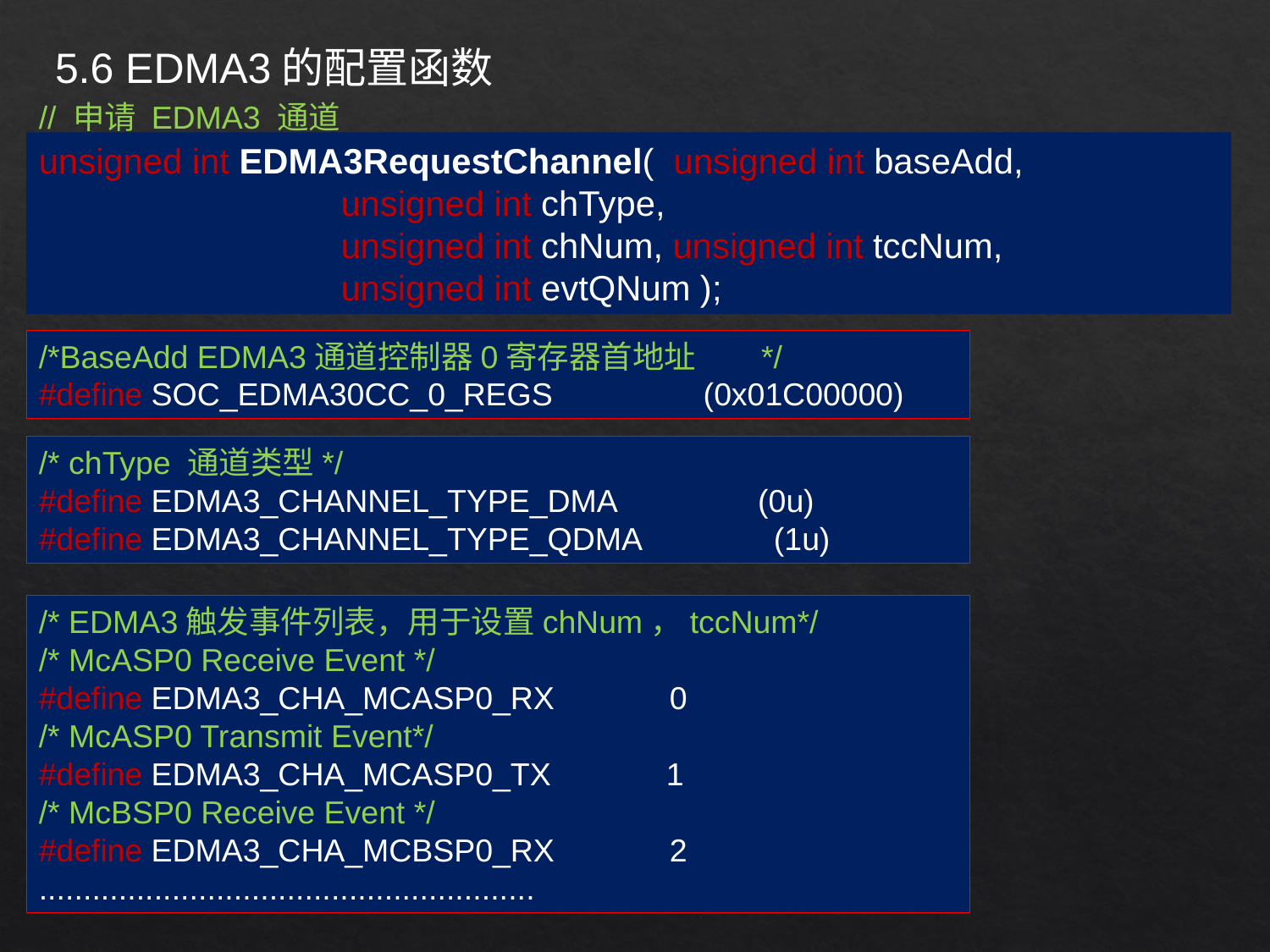

5.6 EDMA3的配置函数
// 申请 EDMA3 通道
unsigned int EDMA3RequestChannel(  unsigned int baseAdd,
                               unsigned int chType,
                               unsigned int chNum, unsigned int tccNum,
                               unsigned int evtQNum );
/*BaseAdd EDMA3通道控制器0寄存器首地址        */
#define SOC_EDMA30CC_0_REGS                 (0x01C00000)
/* chType 通道类型*/
#define EDMA3_CHANNEL_TYPE_DMA                (0u)
#define EDMA3_CHANNEL_TYPE_QDMA               (1u)
/* EDMA3触发事件列表，用于设置chNum，tccNum*/
/* McASP0 Receive Event */
#define EDMA3_CHA_MCASP0_RX             0
/* McASP0 Transmit Event*/
#define EDMA3_CHA_MCASP0_TX             1
/* McBSP0 Receive Event */
#define EDMA3_CHA_MCBSP0_RX             2
........................................................